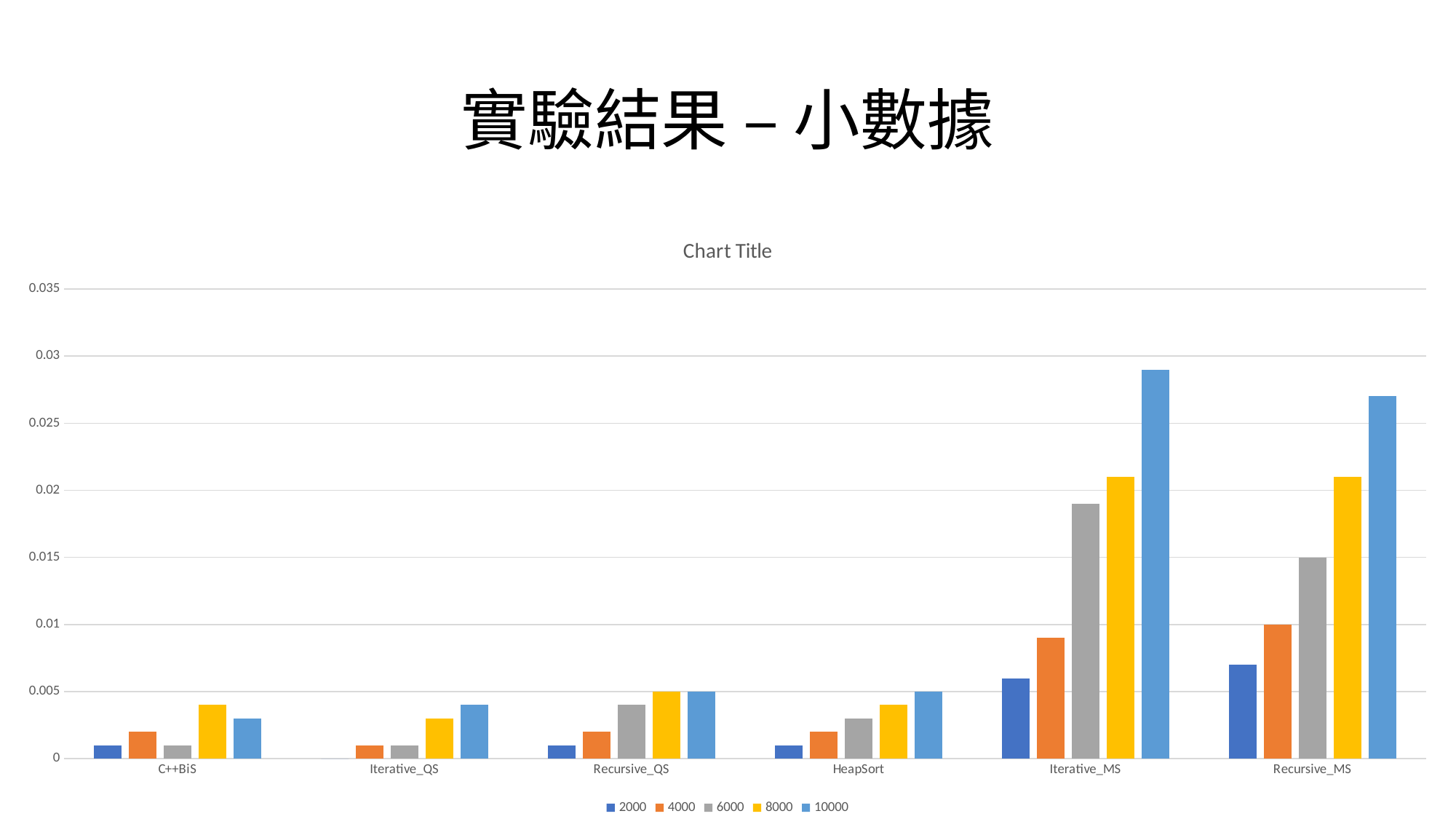

# 實驗結果 – 小數據

### Chart:

| Category | 2000 | 4000 | 6000 | 8000 | 10000 |
|---|---|---|---|---|---|
| C++BiS | 0.001 | 0.002 | 0.001 | 0.004 | 0.003 |
| Iterative_QS | 0.0 | 0.001 | 0.001 | 0.003 | 0.004 |
| Recursive_QS | 0.001 | 0.002 | 0.004 | 0.005 | 0.005 |
| HeapSort | 0.001 | 0.002 | 0.003 | 0.004 | 0.005 |
| Iterative_MS | 0.006 | 0.009 | 0.019 | 0.021 | 0.029 |
| Recursive_MS | 0.007 | 0.01 | 0.015 | 0.021 | 0.027 |